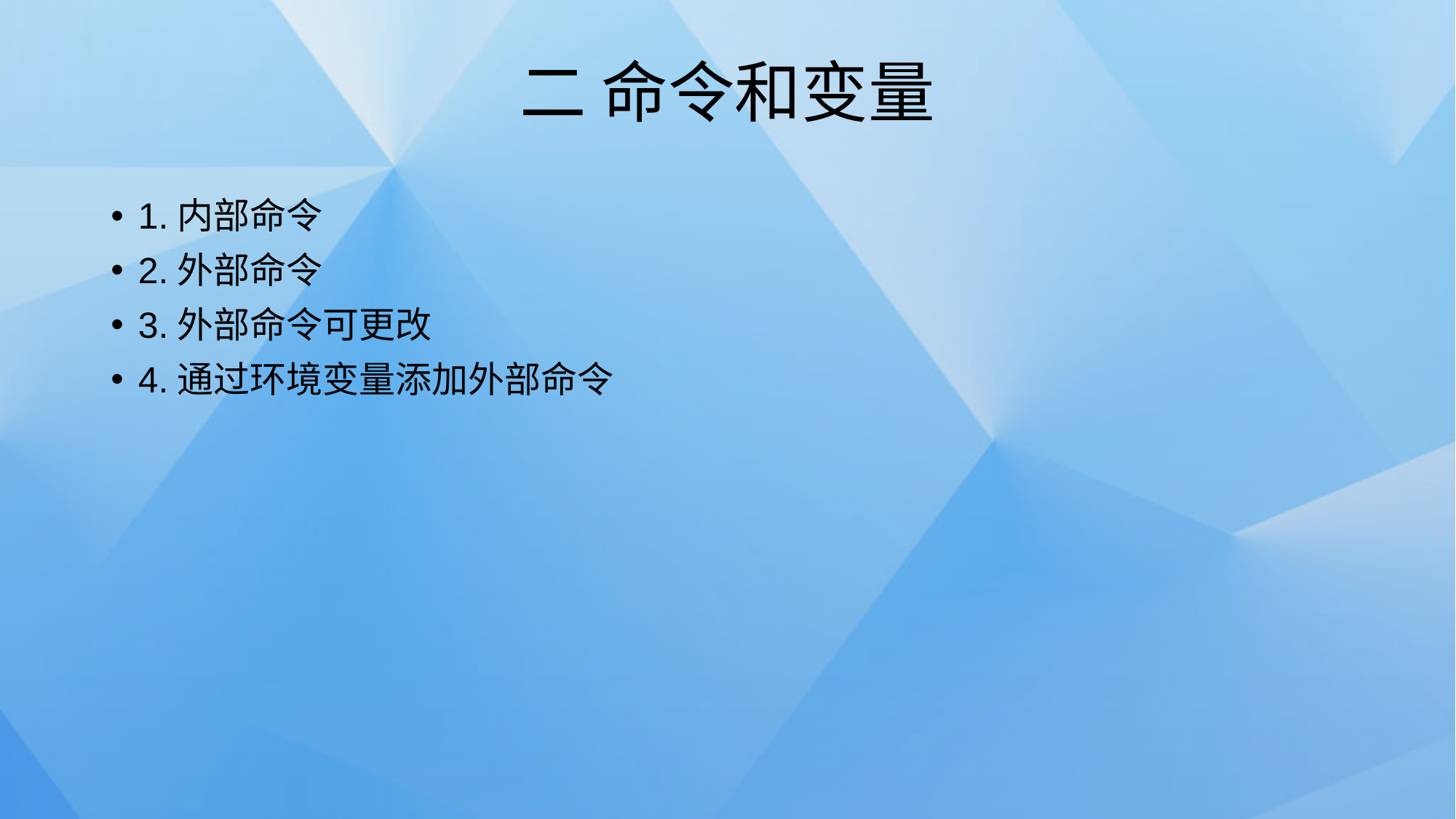

# 二 命令和变量
1.内部命令
2.外部命令
3.外部命令可更改
4.通过环境变量添加外部命令